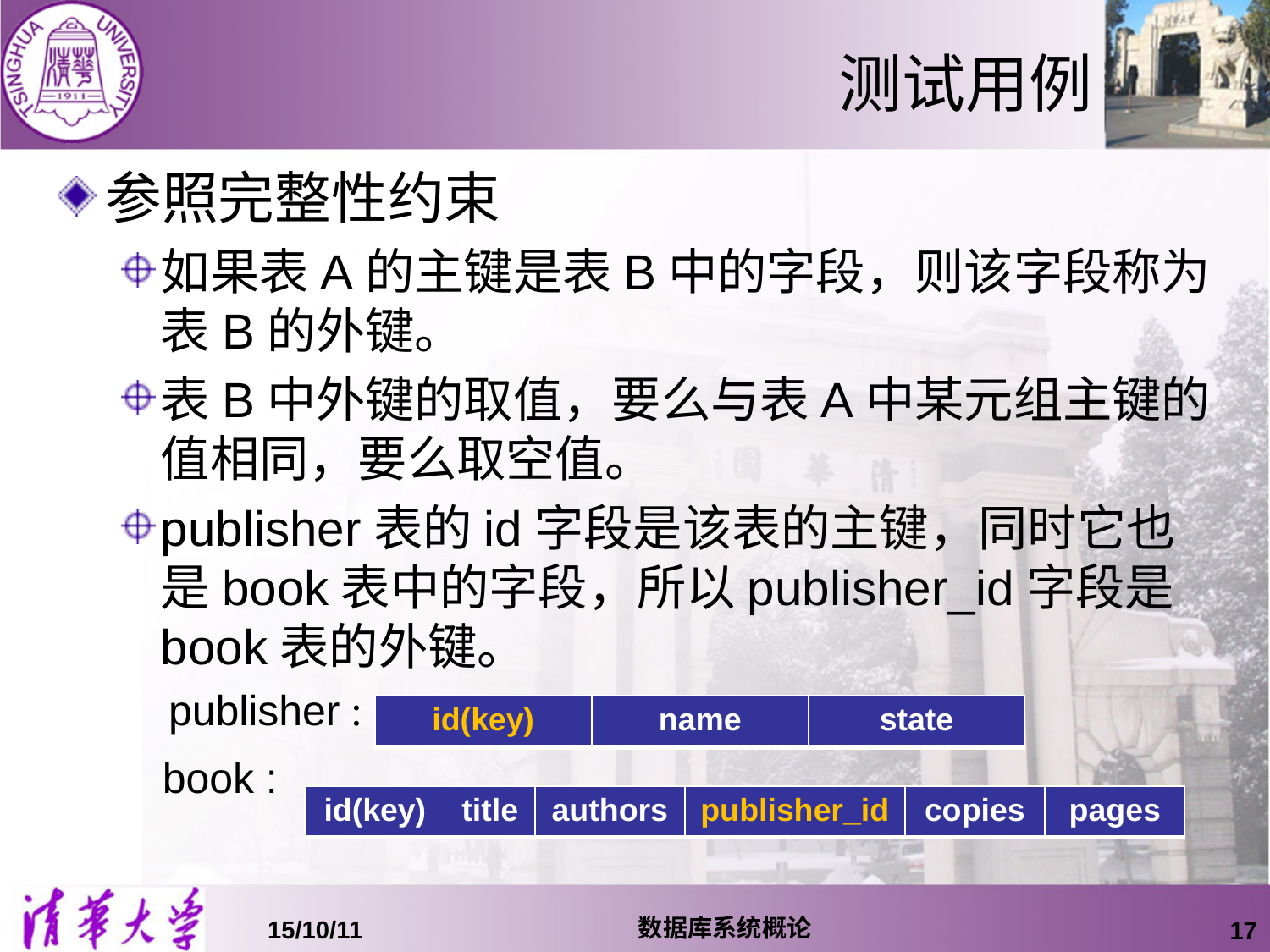

# 测试用例
参照完整性约束
如果表A的主键是表B中的字段，则该字段称为表B的外键。
表B中外键的取值，要么与表A中某元组主键的值相同，要么取空值。
publisher表的id字段是该表的主键，同时它也是book表中的字段，所以publisher_id字段是book表的外键。
    publisher :
   book :

| id(key) | name | state |
| --- | --- | --- |
| id(key) | title | authors | publisher\_id | copies | pages |
| --- | --- | --- | --- | --- | --- |
数据库系统概论
15/10/11
17